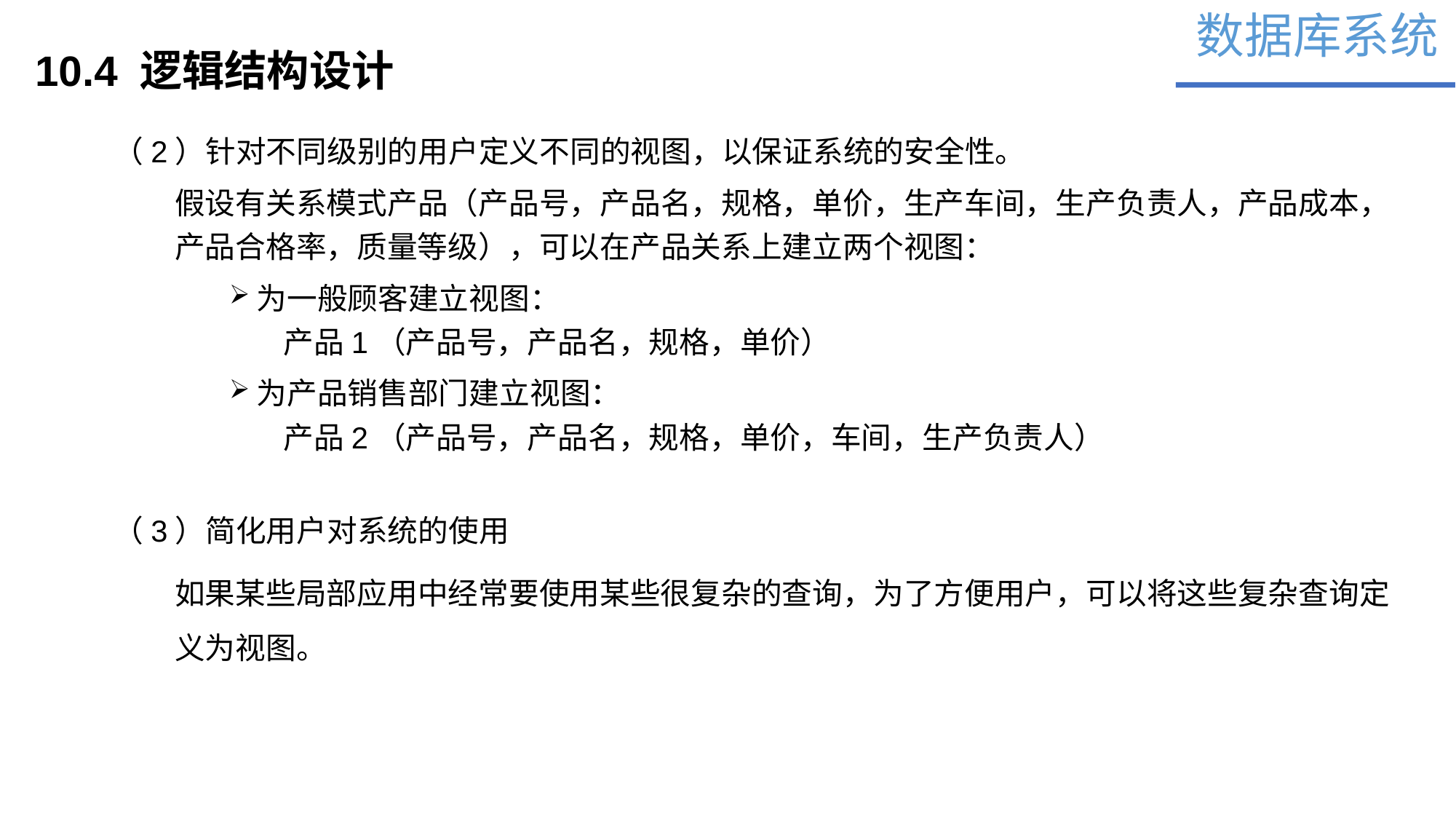

数据库系统
10.4 逻辑结构设计

（2）针对不同级别的用户定义不同的视图，以保证系统的安全性。
假设有关系模式产品（产品号，产品名，规格，单价，生产车间，生产负责人，产品成本，产品合格率，质量等级），可以在产品关系上建立两个视图：
为一般顾客建立视图：
    产品1（产品号，产品名，规格，单价）
为产品销售部门建立视图：
    产品2（产品号，产品名，规格，单价，车间，生产负责人）

（3）简化用户对系统的使用
如果某些局部应用中经常要使用某些很复杂的查询，为了方便用户，可以将这些复杂查询定义为视图。